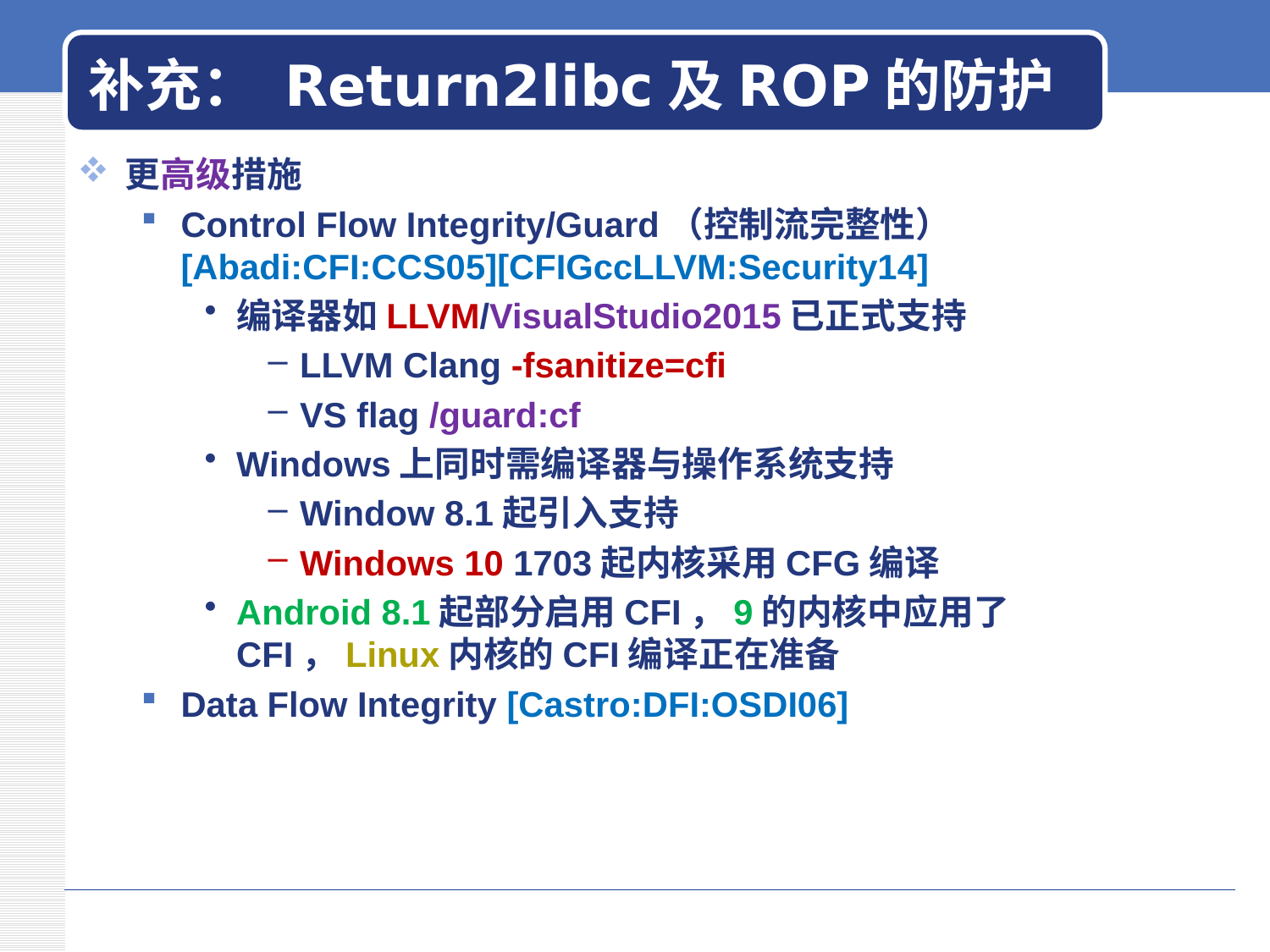

# 补充： Return2libc及ROP的防护
更高级措施
Control Flow Integrity/Guard（控制流完整性） [Abadi:CFI:CCS05][CFIGccLLVM:Security14]
编译器如LLVM/VisualStudio2015已正式支持
LLVM Clang -fsanitize=cfi
VS flag /guard:cf
Windows上同时需编译器与操作系统支持
Window 8.1起引入支持
Windows 10 1703起内核采用CFG编译
Android 8.1起部分启用CFI，9的内核中应用了CFI，Linux内核的CFI编译正在准备
Data Flow Integrity [Castro:DFI:OSDI06]